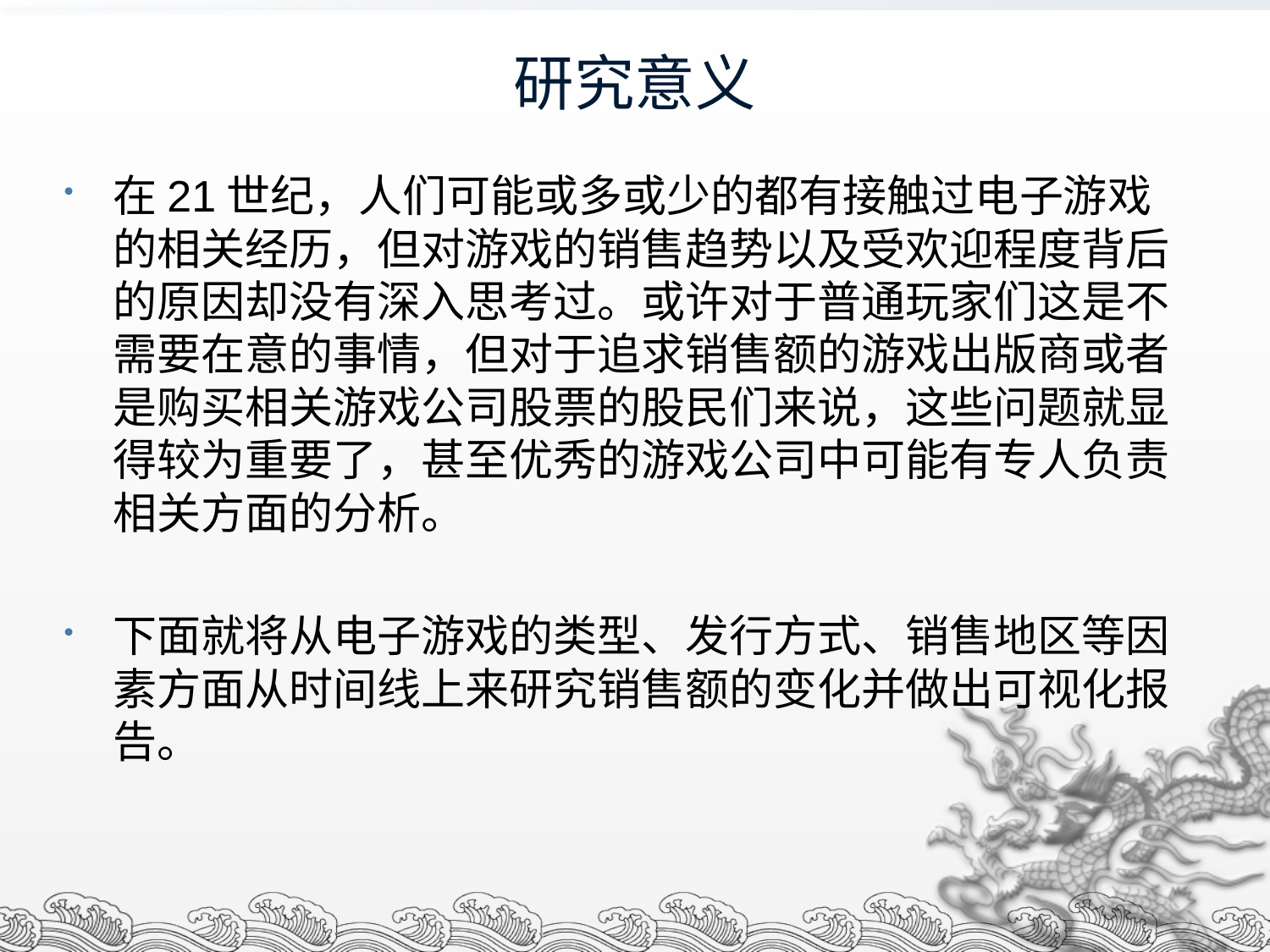

# 研究意义
在21世纪，人们可能或多或少的都有接触过电子游戏的相关经历，但对游戏的销售趋势以及受欢迎程度背后的原因却没有深入思考过。或许对于普通玩家们这是不需要在意的事情，但对于追求销售额的游戏出版商或者是购买相关游戏公司股票的股民们来说，这些问题就显得较为重要了，甚至优秀的游戏公司中可能有专人负责相关方面的分析。

下面就将从电子游戏的类型、发行方式、销售地区等因素方面从时间线上来研究销售额的变化并做出可视化报告。